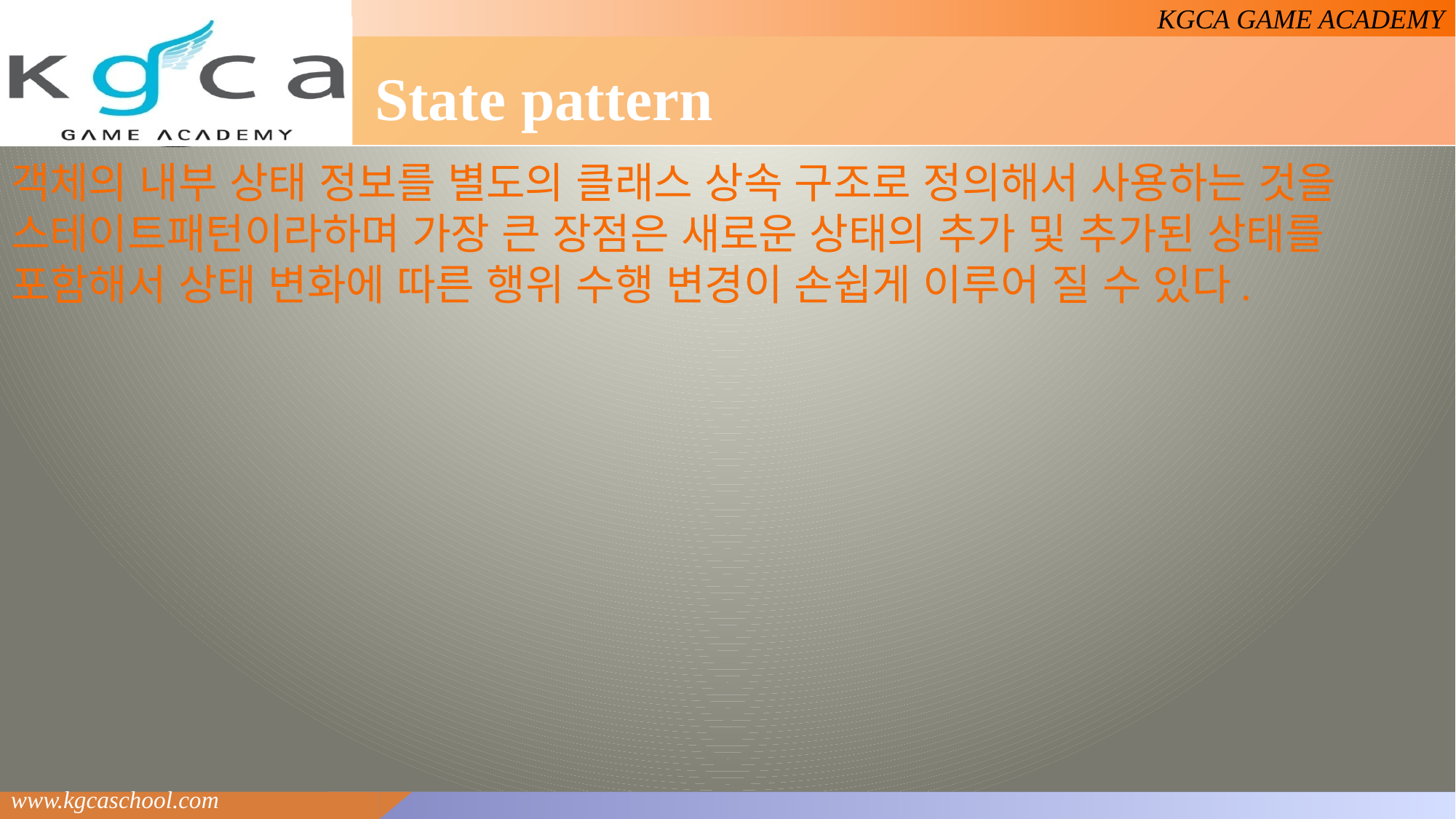

# State pattern
객체의 내부 상태 정보를 별도의 클래스 상속 구조로 정의해서 사용하는 것을 스테이트패턴이라하며 가장 큰 장점은 새로운 상태의 추가 및 추가된 상태를 포함해서 상태 변화에 따른 행위 수행 변경이 손쉽게 이루어 질 수 있다.